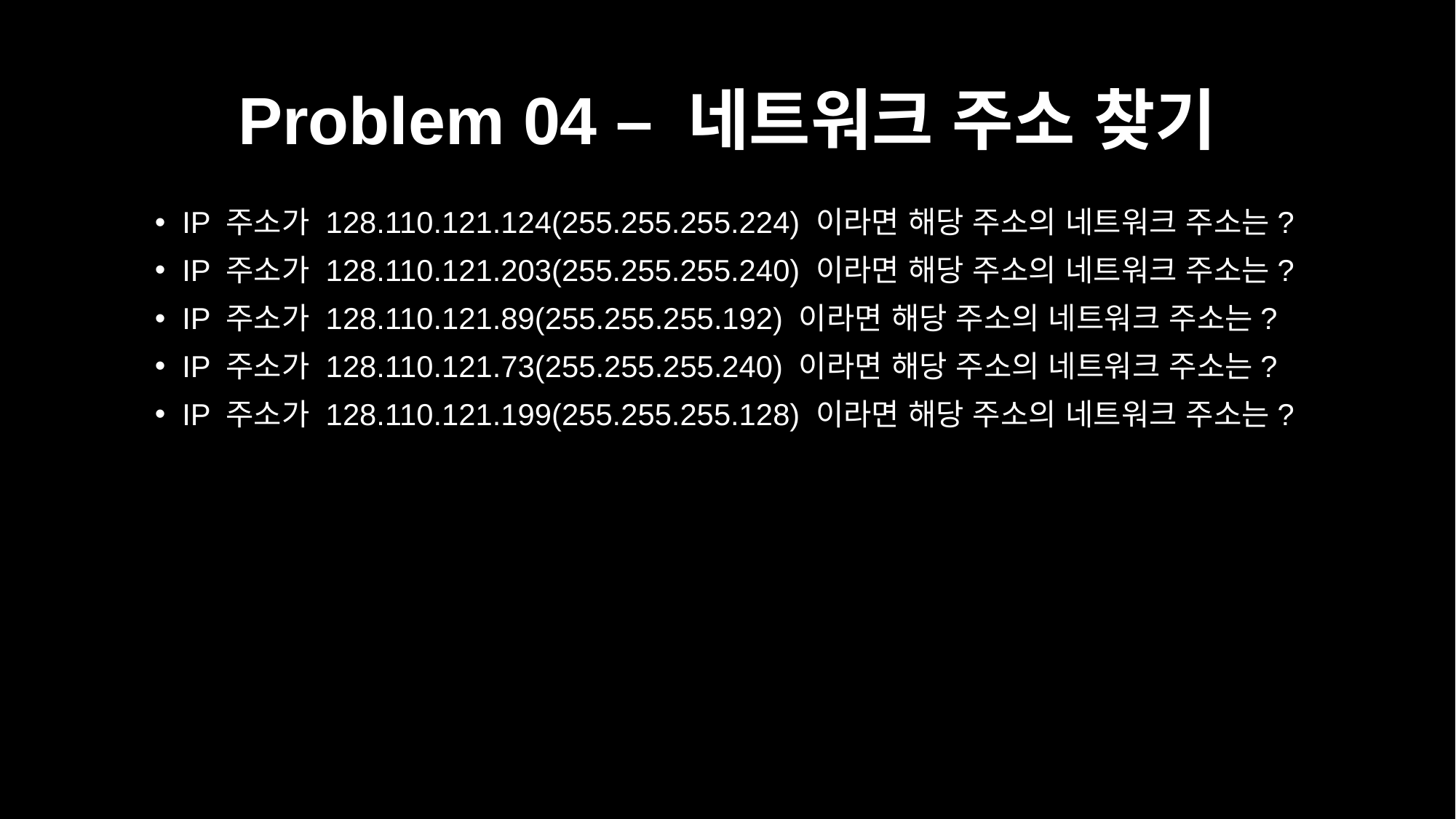

# Problem 04 – 네트워크 주소 찾기
IP 주소가 128.110.121.124(255.255.255.224) 이라면 해당 주소의 네트워크 주소는?
IP 주소가 128.110.121.203(255.255.255.240) 이라면 해당 주소의 네트워크 주소는?
IP 주소가 128.110.121.89(255.255.255.192) 이라면 해당 주소의 네트워크 주소는?
IP 주소가 128.110.121.73(255.255.255.240) 이라면 해당 주소의 네트워크 주소는?
IP 주소가 128.110.121.199(255.255.255.128) 이라면 해당 주소의 네트워크 주소는?
IP